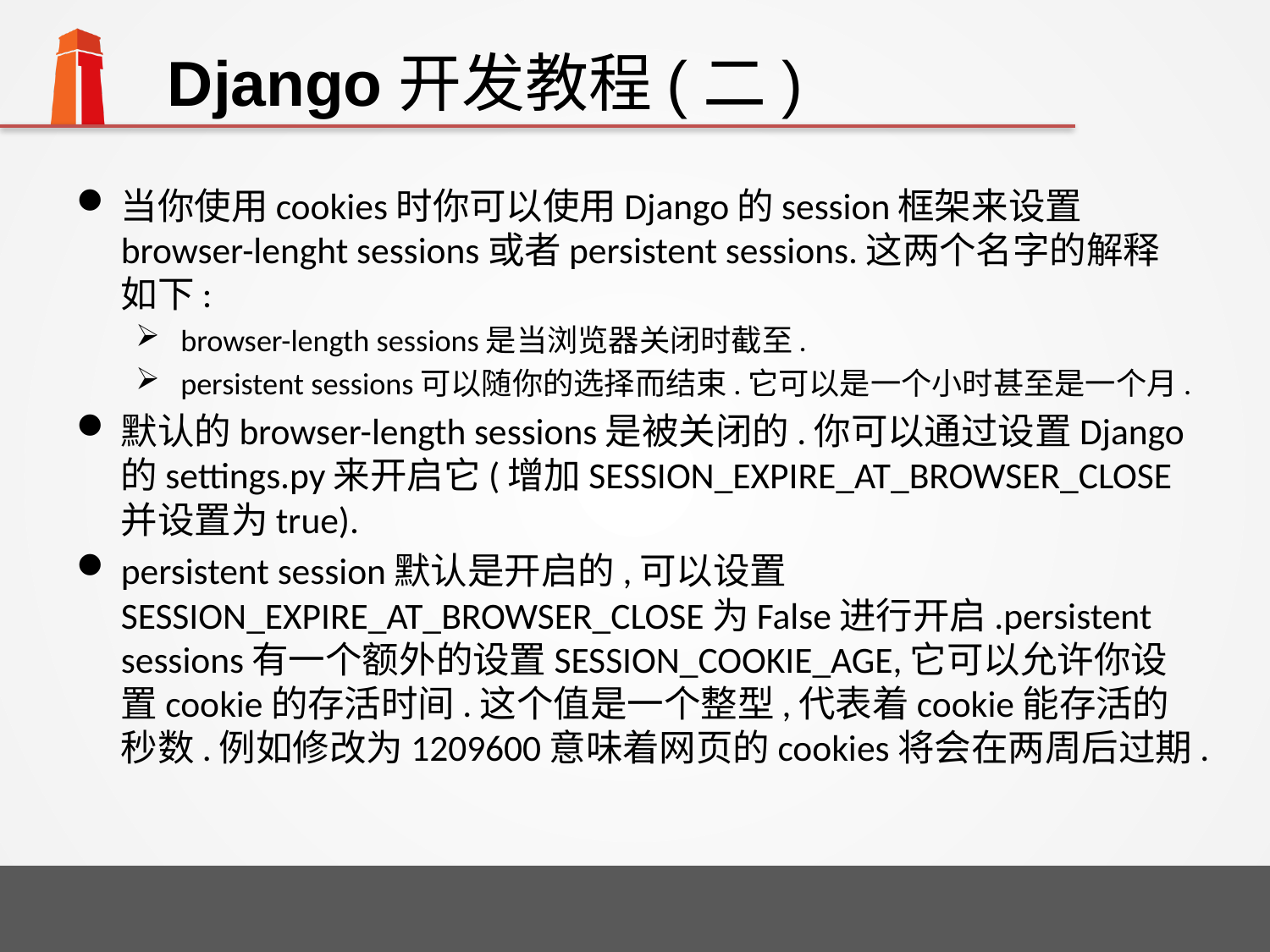

# Django开发教程(二)
当你使用cookies时你可以使用Django的session框架来设置browser-lenght sessions或者persistent sessions.这两个名字的解释如下:
browser-length sessions是当浏览器关闭时截至.
persistent sessions可以随你的选择而结束.它可以是一个小时甚至是一个月.
默认的browser-length sessions是被关闭的.你可以通过设置Django的settings.py来开启它(增加SESSION_EXPIRE_AT_BROWSER_CLOSE并设置为true).
persistent session默认是开启的,可以设置SESSION_EXPIRE_AT_BROWSER_CLOSE为False进行开启.persistent sessions有一个额外的设置SESSION_COOKIE_AGE,它可以允许你设置cookie的存活时间.这个值是一个整型,代表着cookie能存活的秒数.例如修改为1209600意味着网页的cookies将会在两周后过期.